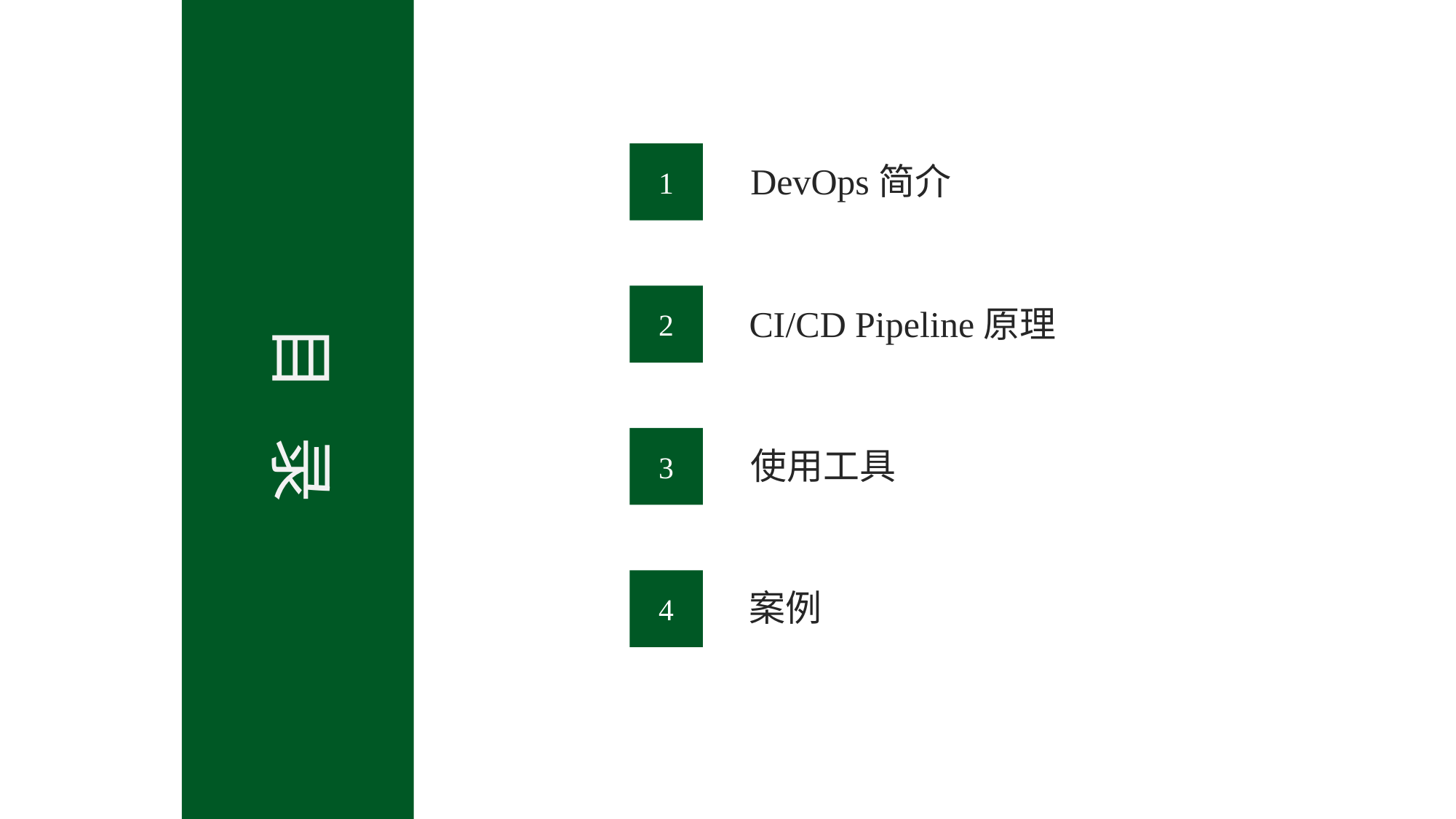

1
DevOps简介
2
CI/CD Pipeline原理
3
使用工具
4
案例

目   录